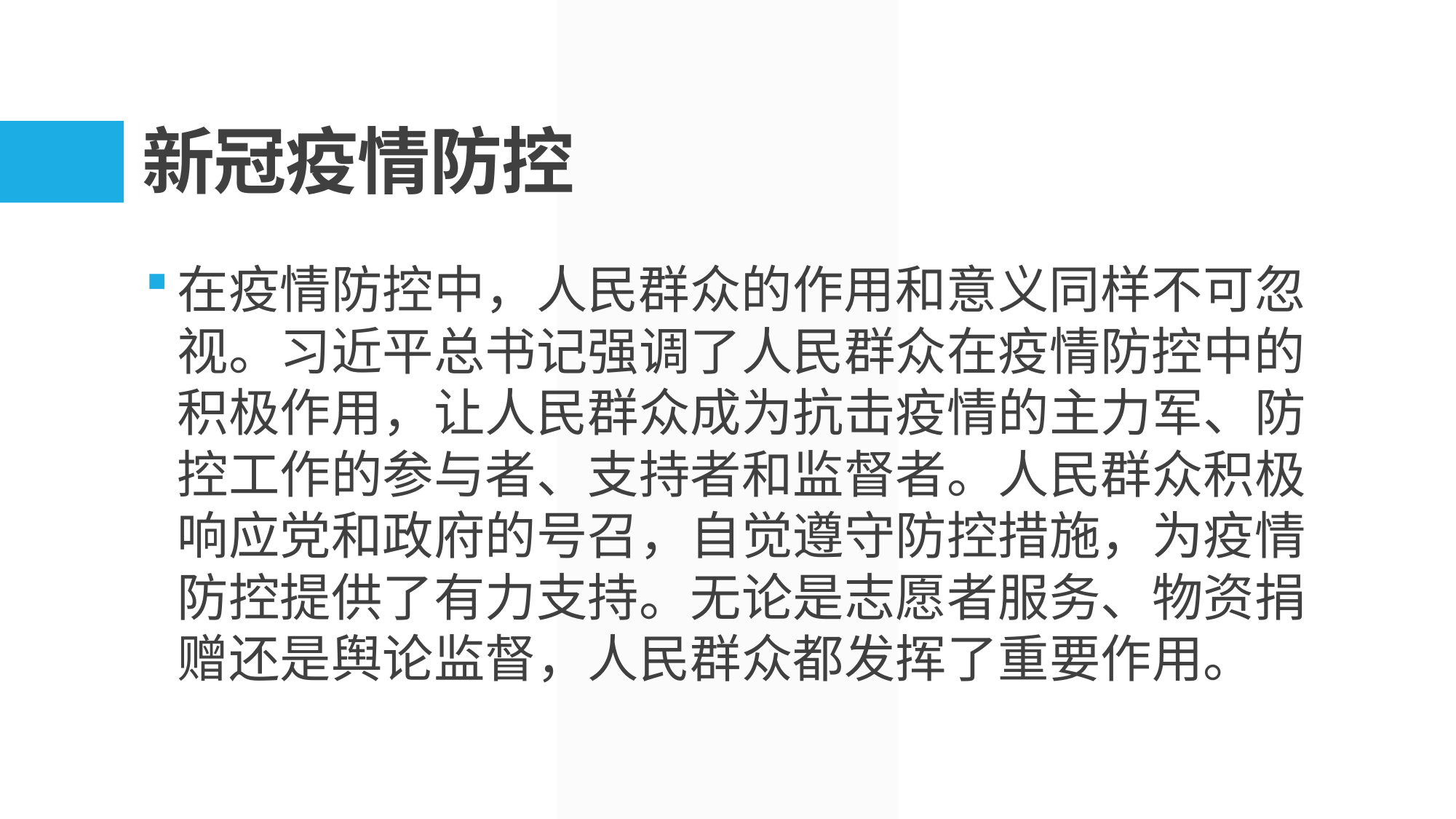

# 新冠疫情防控

在疫情防控中，人民群众的作用和意义同样不可忽视。习近平总书记强调了人民群众在疫情防控中的积极作用，让人民群众成为抗击疫情的主力军、防控工作的参与者、支持者和监督者。人民群众积极响应党和政府的号召，自觉遵守防控措施，为疫情防控提供了有力支持。无论是志愿者服务、物资捐赠还是舆论监督，人民群众都发挥了重要作用。